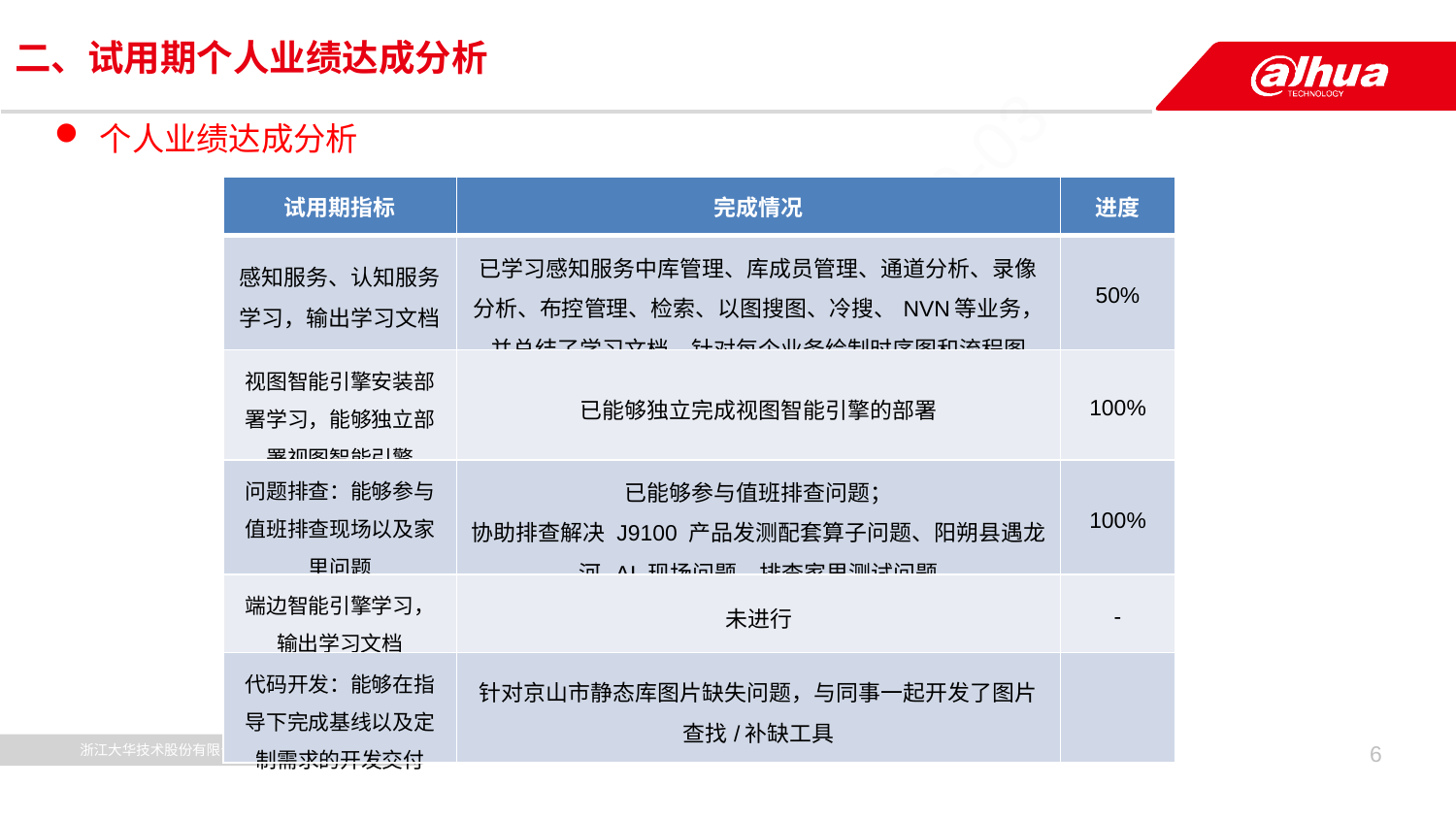

# 二、试用期个人业绩达成分析
个人业绩达成分析

| 试用期指标 | 完成情况 | 进度 |
| --- | --- | --- |
| 感知服务、认知服务学习，输出学习文档 | 已学习感知服务中库管理、库成员管理、通道分析、录像分析、布控管理、检索、以图搜图、冷搜、NVN等业务，并总结了学习文档，针对每个业务绘制时序图和流程图 | 50% |
| 视图智能引擎安装部署学习，能够独立部署视图智能引擎 | 已能够独立完成视图智能引擎的部署 | 100% |
| 问题排查：能够参与值班排查现场以及家里问题 | 已能够参与值班排查问题； 协助排查解决 J9100 产品发测配套算子问题、阳朔县遇龙河-AI 现场问题，排查家里测试问题 | 100% |
| 端边智能引擎学习， 输出学习文档 | 未进行 | - |
| 代码开发：能够在指导下完成基线以及定制需求的开发交付 | 针对京山市静态库图片缺失问题，与同事一起开发了图片查找/补缺工具 |  |